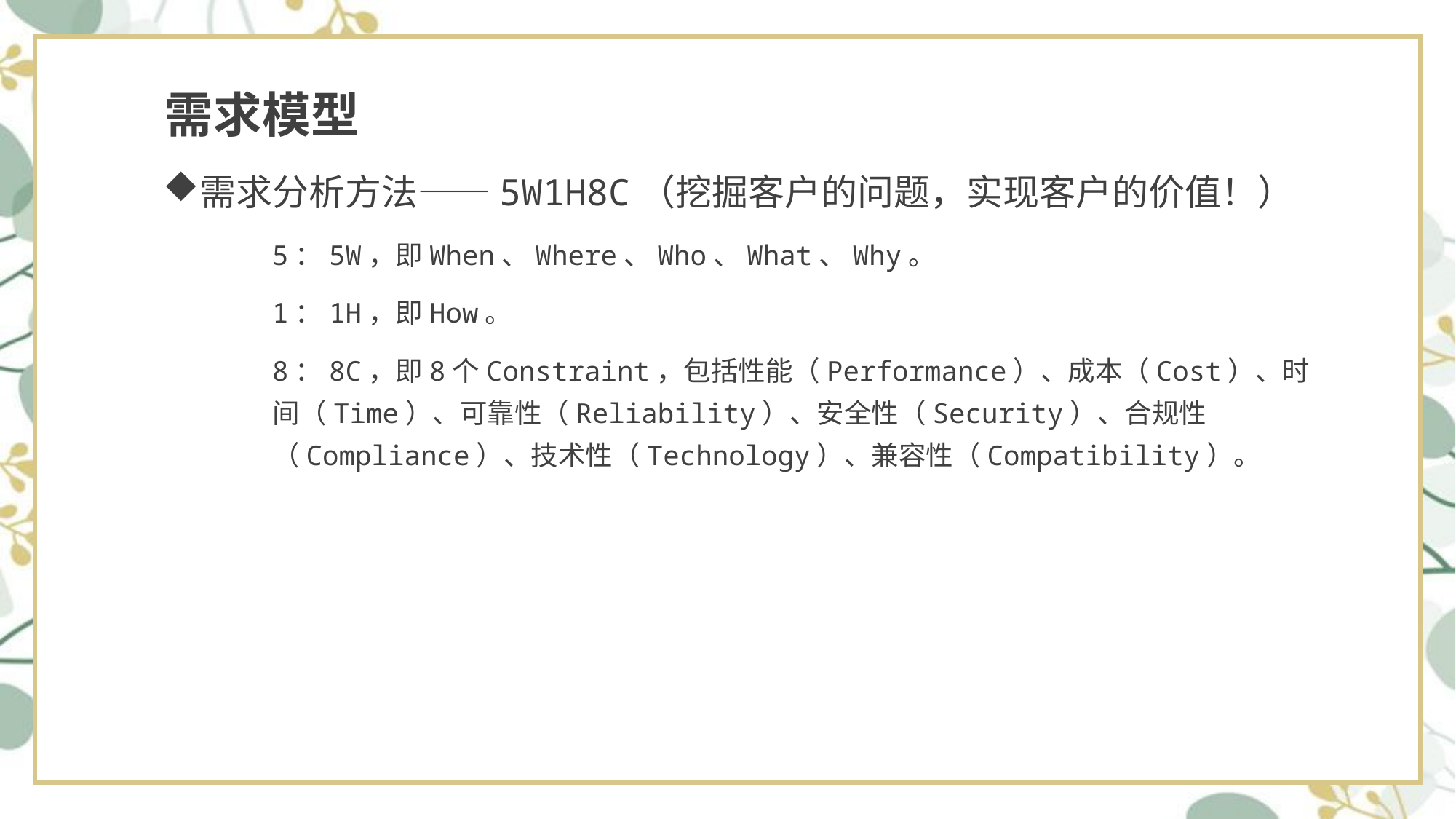

# 需求模型
需求分析方法——5W1H8C（挖掘客户的问题，实现客户的价值！）
5：5W，即When、Where、Who、What、Why。
1：1H，即How。
8：8C，即8个Constraint，包括性能（Performance）、成本（Cost）、时间（Time）、可靠性（Reliability）、安全性（Security）、合规性（Compliance）、技术性（Technology）、兼容性（Compatibility）。